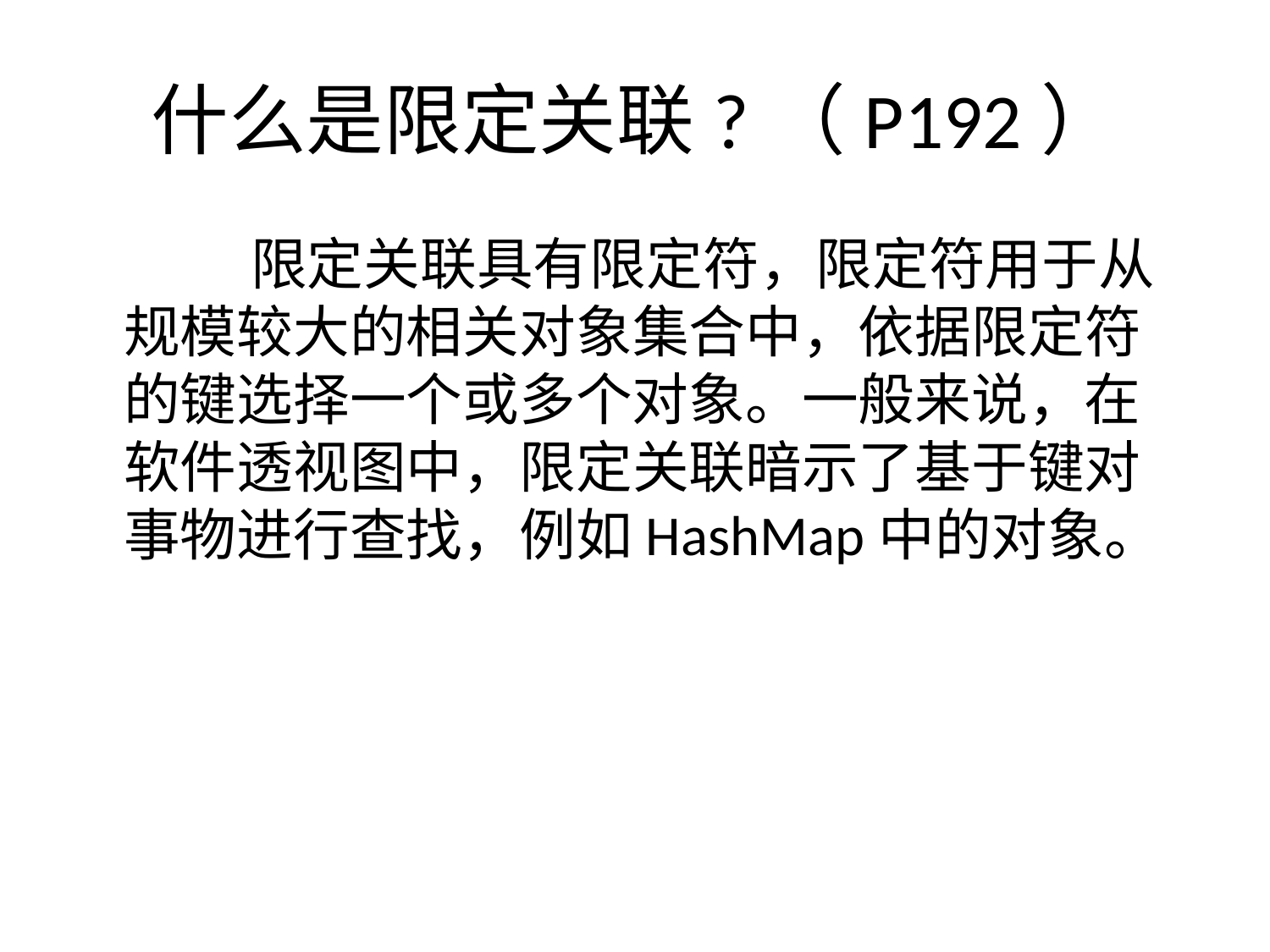

# 什么是限定关联?（P192）
		限定关联具有限定符，限定符用于从规模较大的相关对象集合中，依据限定符的键选择一个或多个对象。一般来说，在软件透视图中，限定关联暗示了基于键对事物进行查找，例如HashMap中的对象。